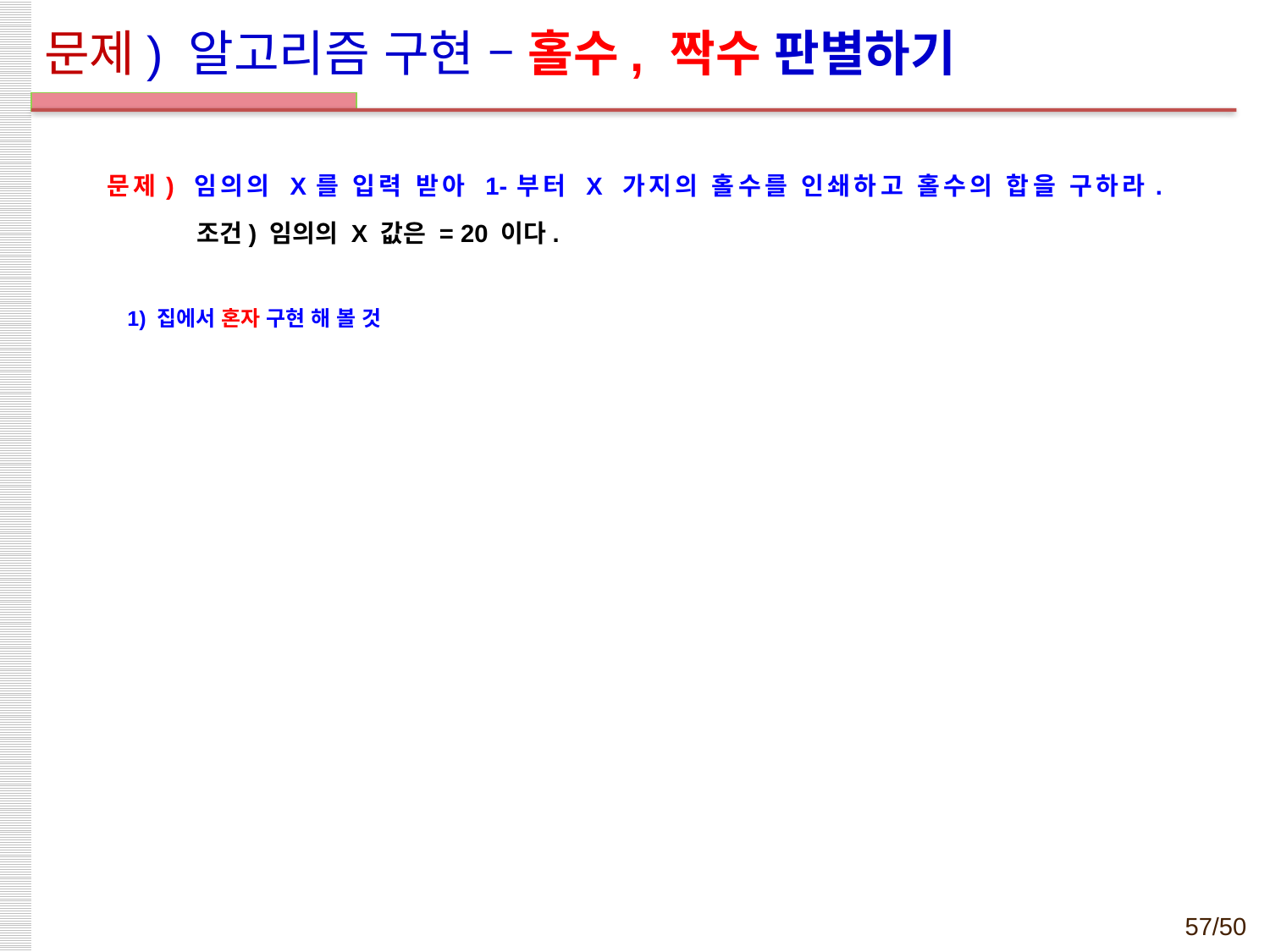

# 문제) 알고리즘 구현 – 홀수, 짝수 판별하기
문제) 임의의 X를 입력 받아 1-부터 X 가지의 홀수를 인쇄하고 홀수의 합을 구하라.
            조건) 임의의 X 값은 = 20 이다.
1) 집에서 혼자 구현 해 볼 것